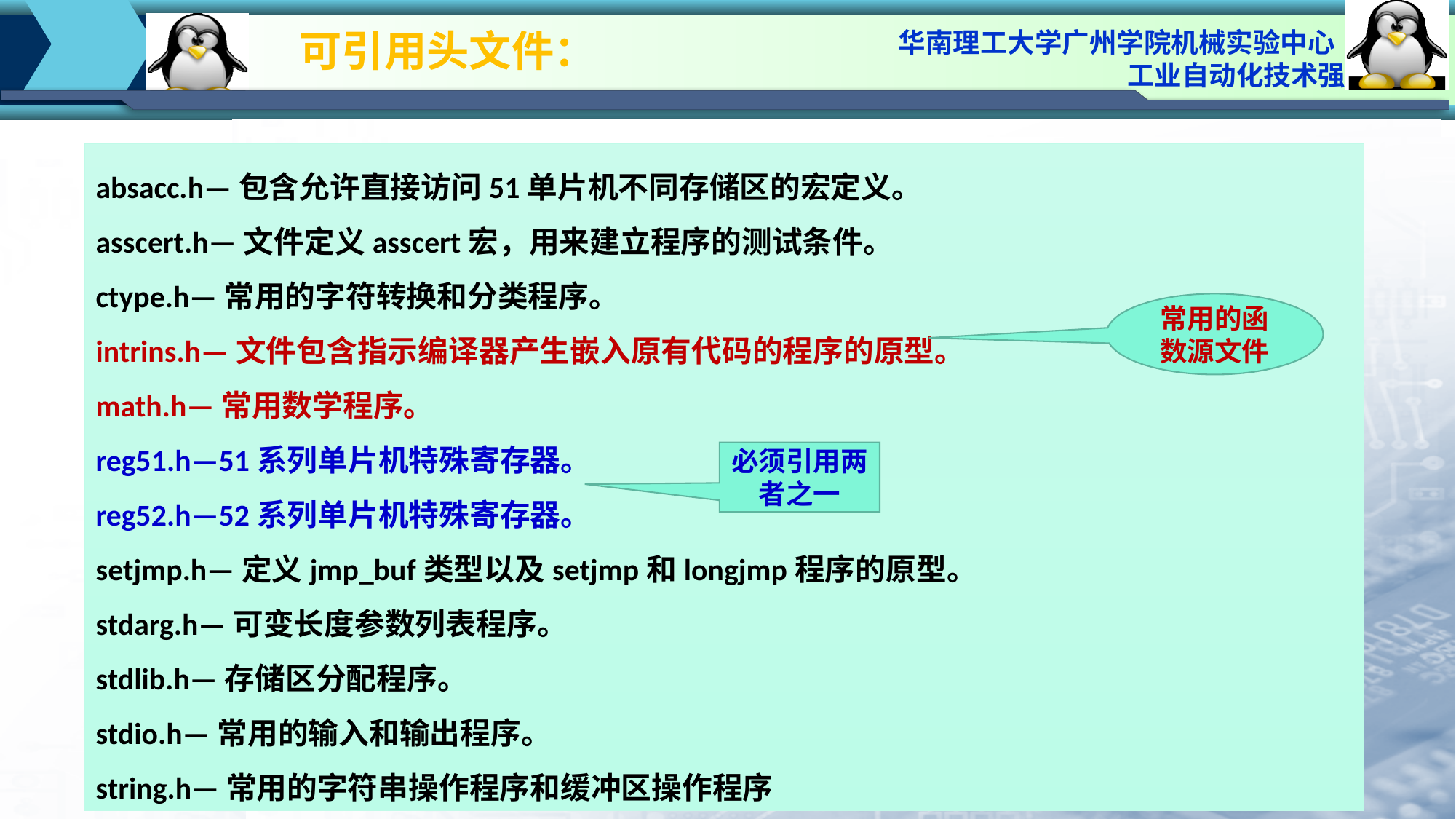

可引用头文件：
absacc.h—包含允许直接访问51单片机不同存储区的宏定义。
asscert.h—文件定义asscert宏，用来建立程序的测试条件。
ctype.h—常用的字符转换和分类程序。
intrins.h—文件包含指示编译器产生嵌入原有代码的程序的原型。
math.h—常用数学程序。
reg51.h—51系列单片机特殊寄存器。
reg52.h—52系列单片机特殊寄存器。
setjmp.h—定义jmp_buf类型以及setjmp和longjmp程序的原型。
stdarg.h—可变长度参数列表程序。
stdlib.h—存储区分配程序。
stdio.h—常用的输入和输出程序。
string.h—常用的字符串操作程序和缓冲区操作程序
常用的函数源文件
必须引用两者之一